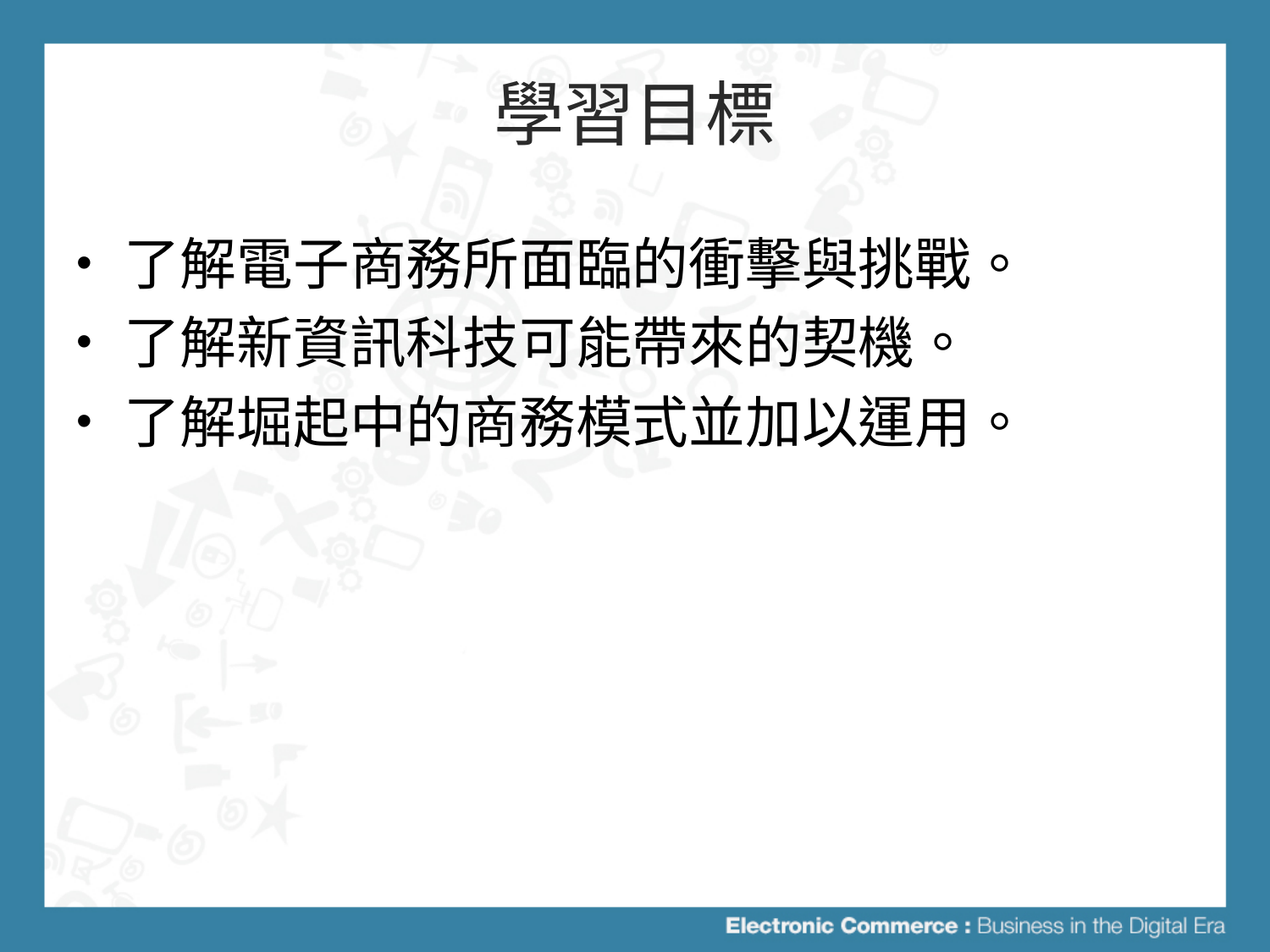

# 學習目標
了解電子商務所面臨的衝擊與挑戰。
了解新資訊科技可能帶來的契機。
了解堀起中的商務模式並加以運用。